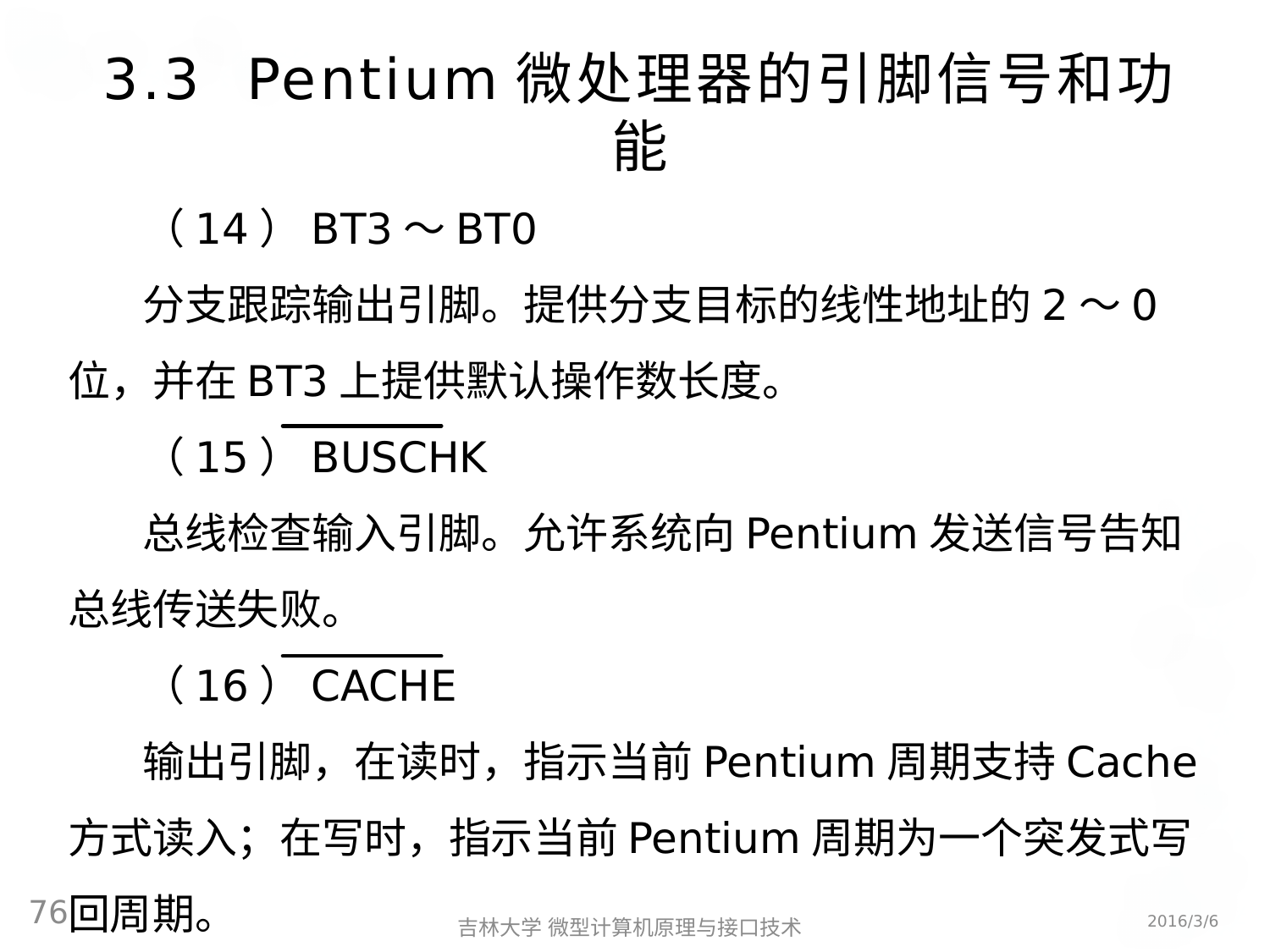

# 3.3  Pentium微处理器的引脚信号和功能
（14）BT3～BT0
分支跟踪输出引脚。提供分支目标的线性地址的2～0位，并在BT3上提供默认操作数长度。
（15）BUSCHK
总线检查输入引脚。允许系统向Pentium发送信号告知总线传送失败。
（16）CACHE
输出引脚，在读时，指示当前Pentium周期支持Cache方式读入；在写时，指示当前Pentium周期为一个突发式写回周期。
76
2016/3/6
吉林大学 微型计算机原理与接口技术